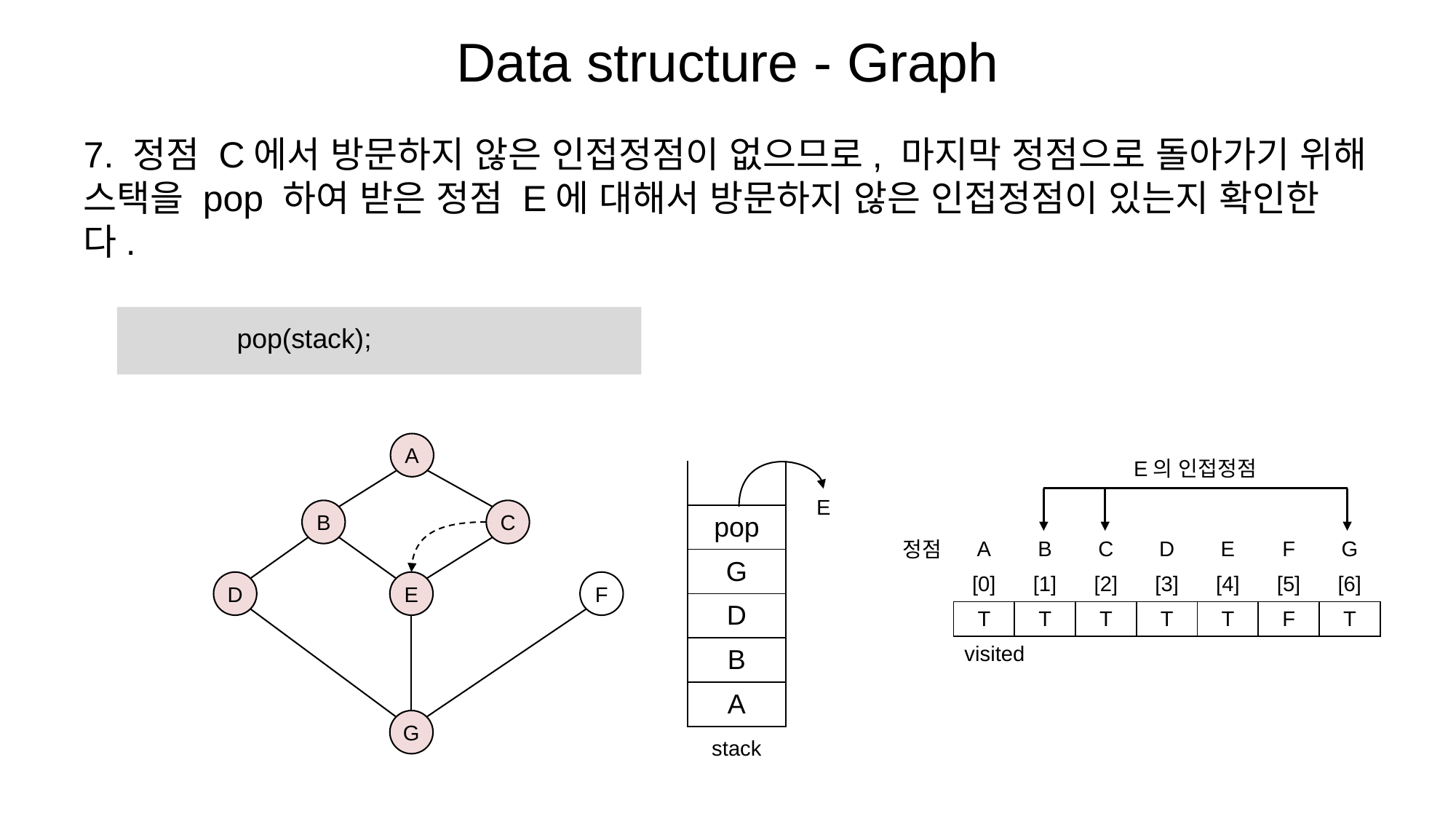

# Data structure - Graph
7. 정점 C에서 방문하지 않은 인접정점이 없으므로, 마지막 정점으로 돌아가기 위해 스택을 pop 하여 받은 정점 E에 대해서 방문하지 않은 인접정점이 있는지 확인한다.
pop(stack);
A
E의 인접정점
|  |
| --- |
| pop |
| G |
| D |
| B |
| A |
| stack |
E
B
C
정점
| A | B | C | D | E | F | G |
| --- | --- | --- | --- | --- | --- | --- |
| [0] | [1] | [2] | [3] | [4] | [5] | [6] |
| T | T | T | T | T | F | T |
| visited |  |  |  |  |  |  |
D
E
F
G